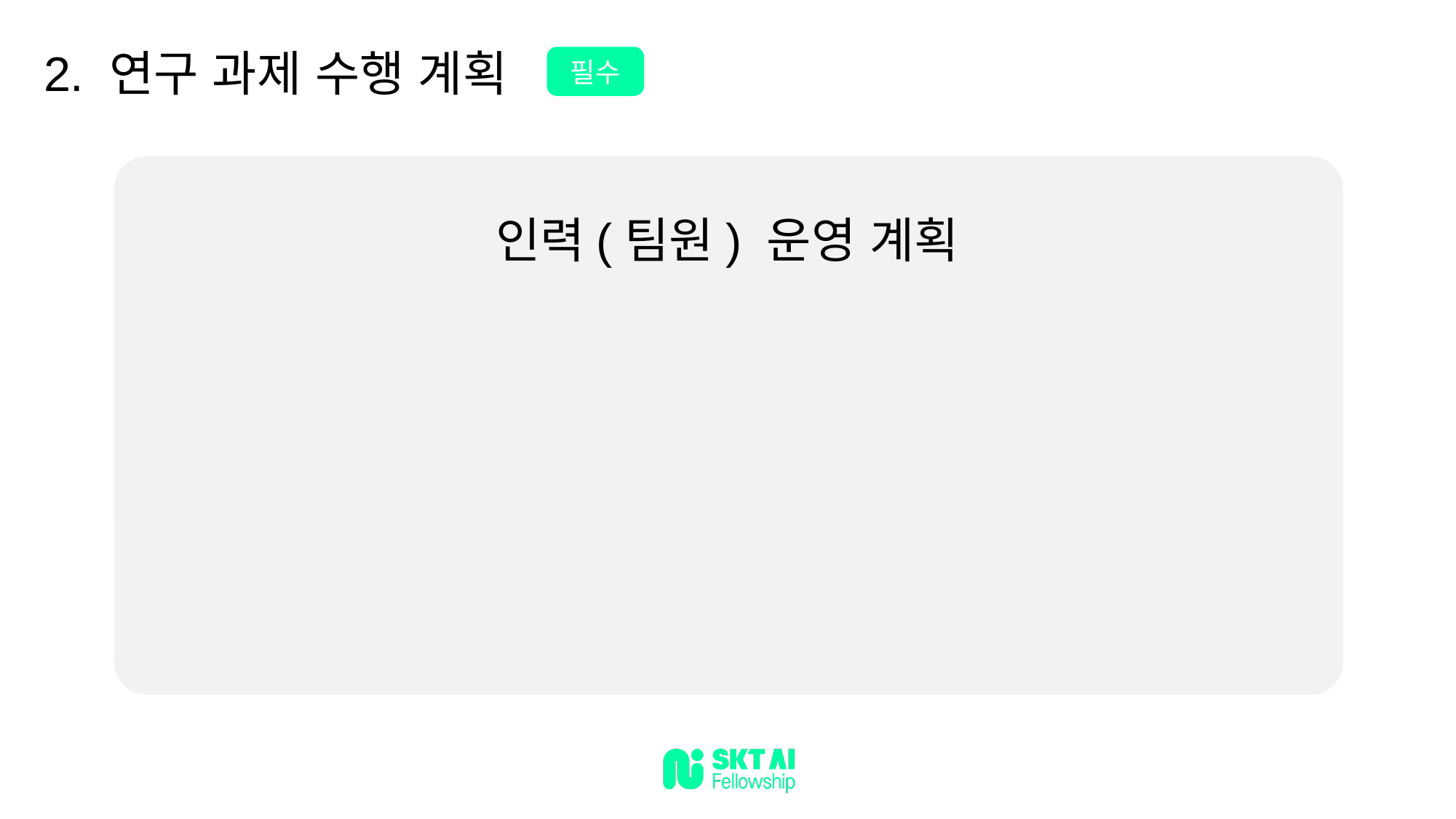

2. 연구 과제 수행 계획
필수

인력(팀원) 운영 계획